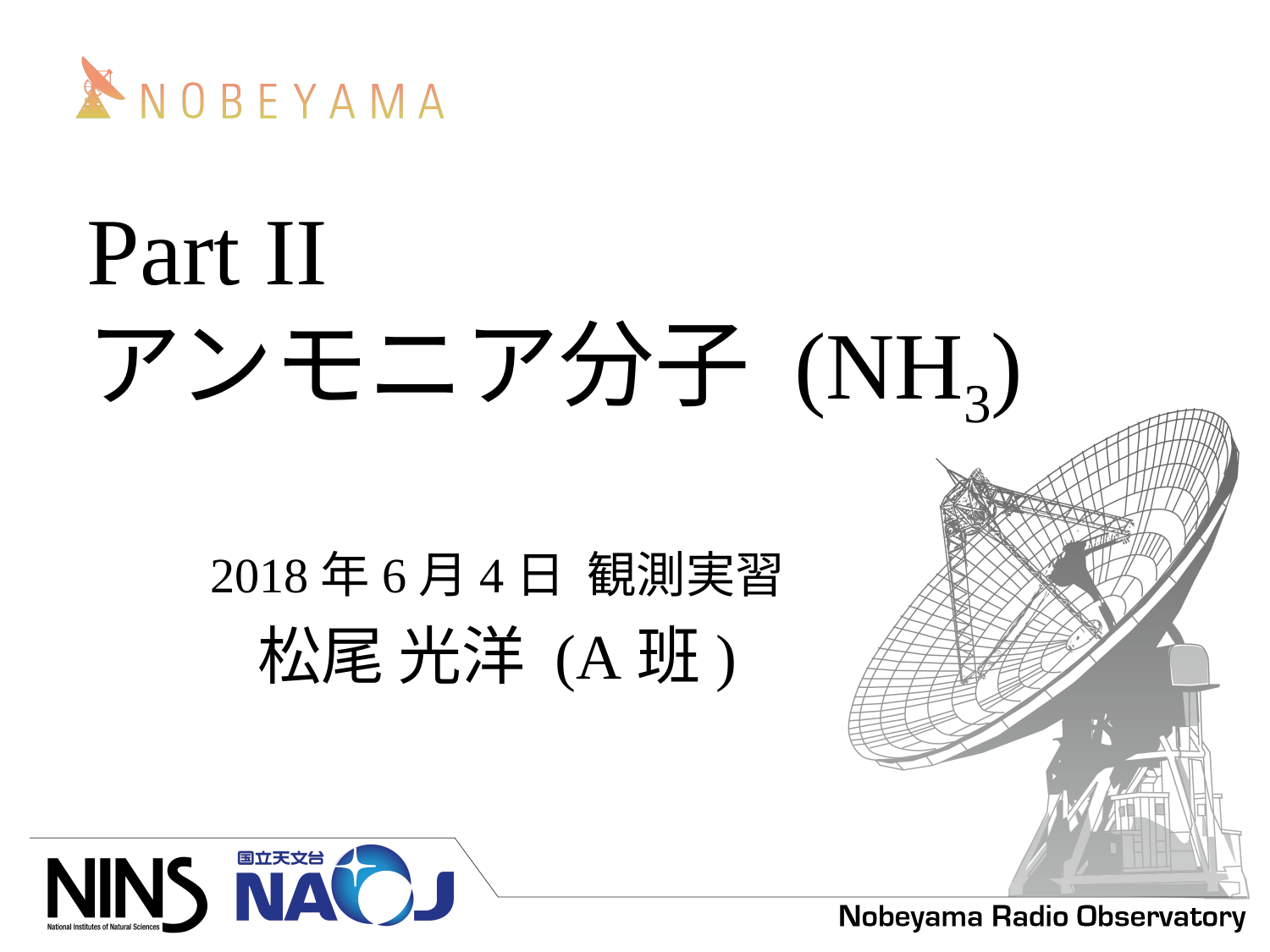

# Part II アンモニア分子 (NH3)
2018年6月4日  観測実習
松尾 光洋 (A班)